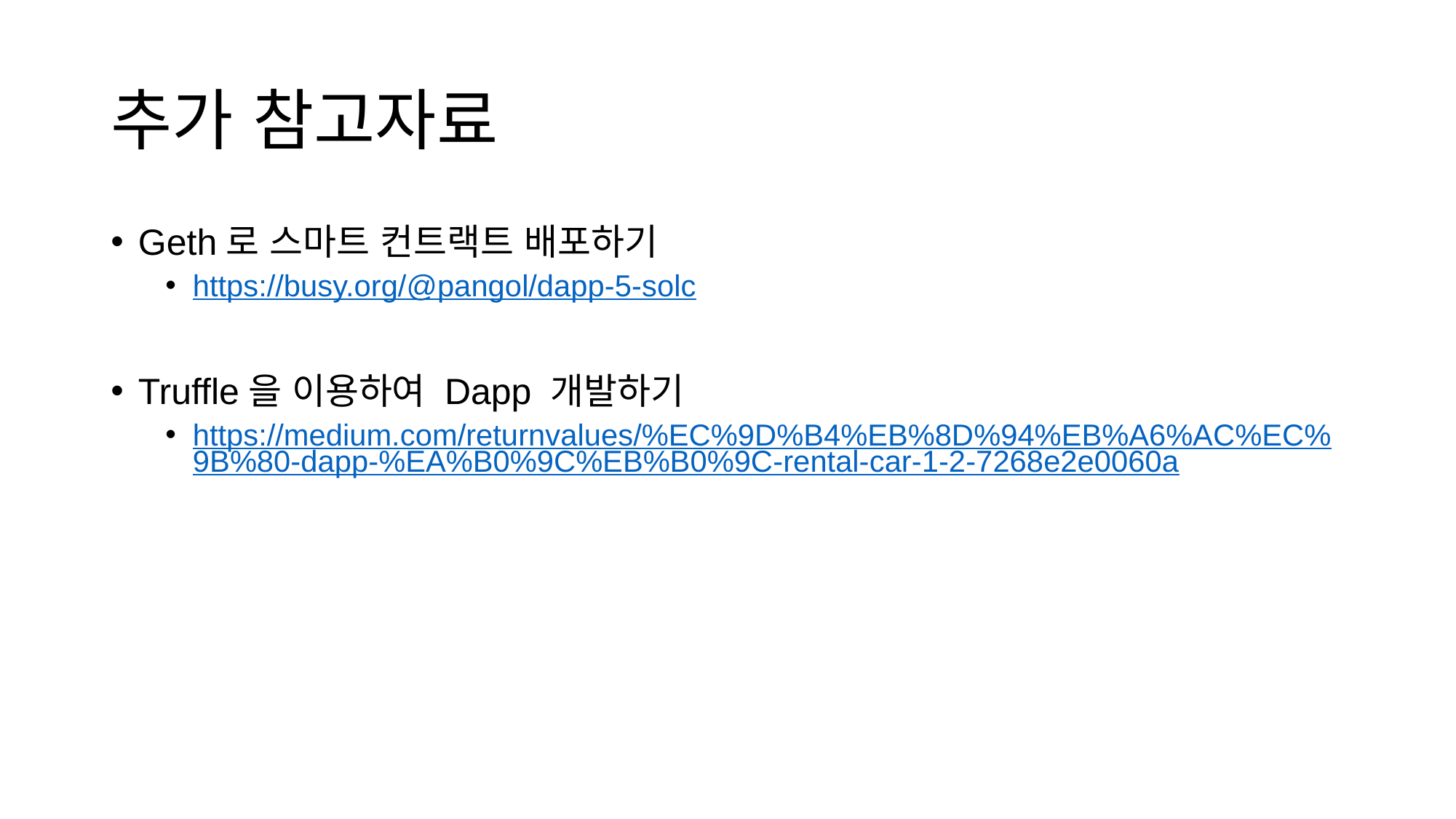

# 추가 참고자료
Geth로 스마트 컨트랙트 배포하기
https://busy.org/@pangol/dapp-5-solc

Truffle을 이용하여 Dapp 개발하기
https://medium.com/returnvalues/%EC%9D%B4%EB%8D%94%EB%A6%AC%EC%9B%80-dapp-%EA%B0%9C%EB%B0%9C-rental-car-1-2-7268e2e0060a